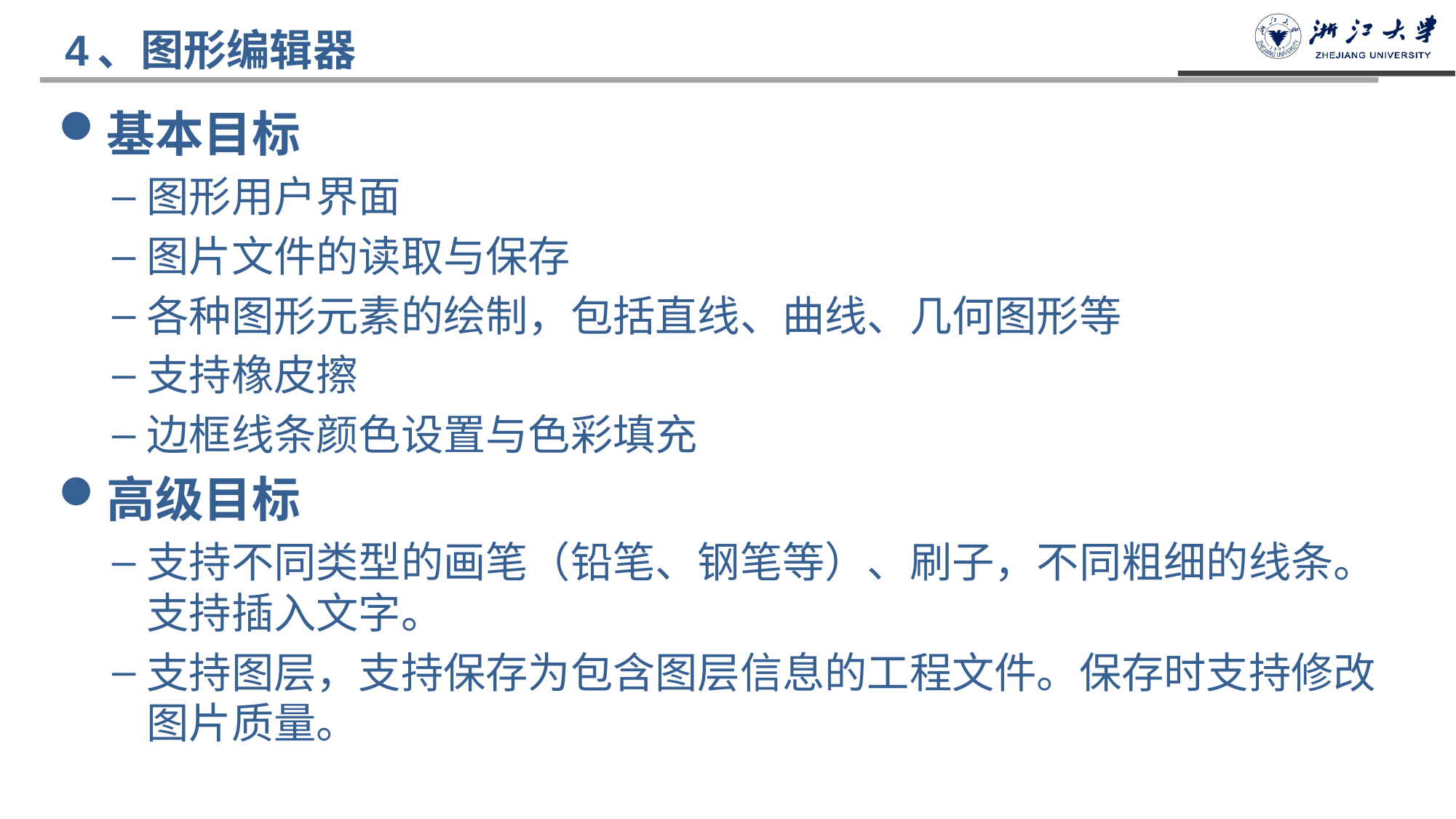

# 4、图形编辑器
基本目标
图形用户界面
图片文件的读取与保存
各种图形元素的绘制，包括直线、曲线、几何图形等
支持橡皮擦
边框线条颜色设置与色彩填充
高级目标
支持不同类型的画笔（铅笔、钢笔等）、刷子，不同粗细的线条。支持插入文字。
支持图层，支持保存为包含图层信息的工程文件。保存时支持修改图片质量。